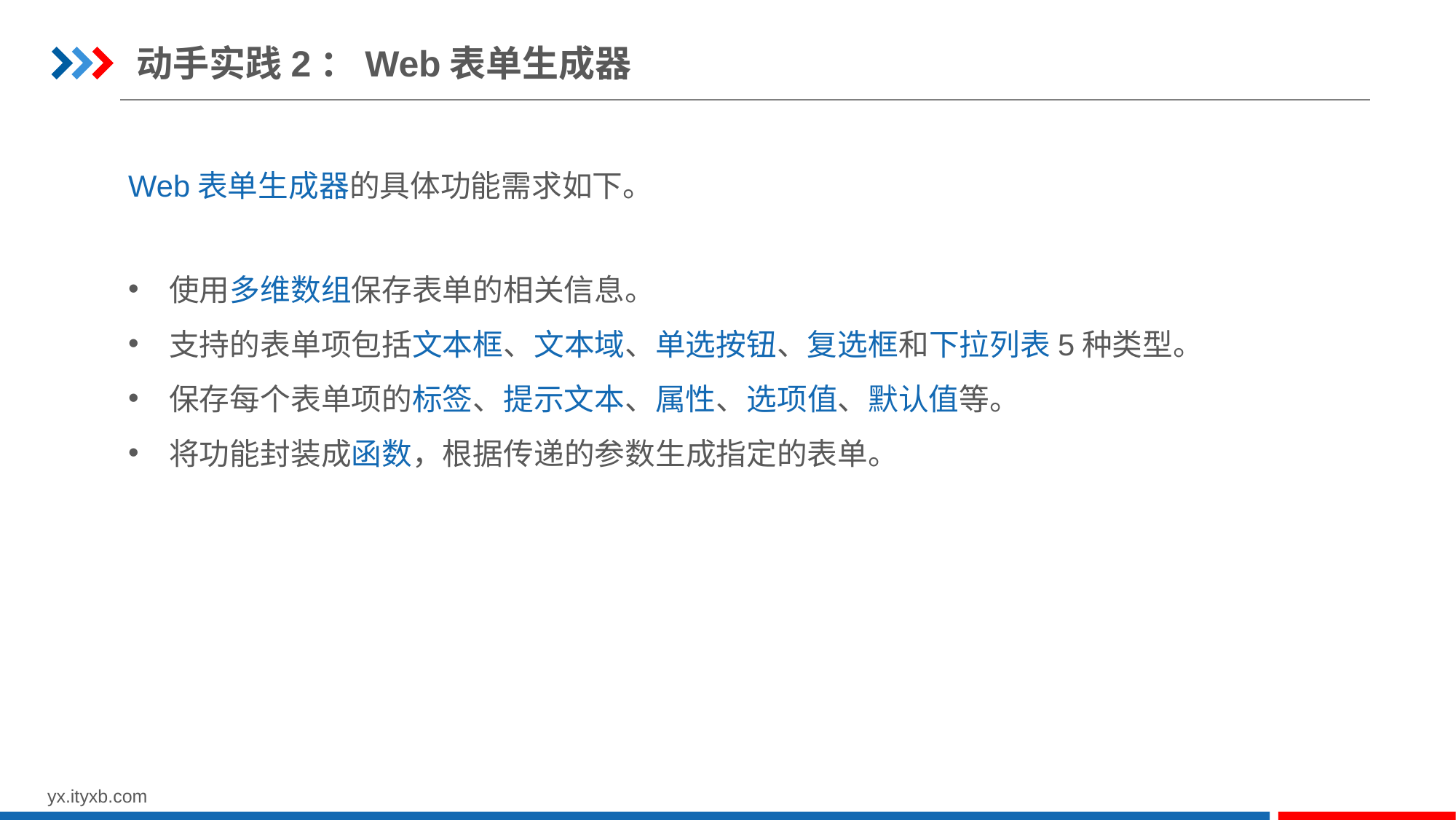

动手实践2：Web表单生成器
Web表单生成器的具体功能需求如下。

使用多维数组保存表单的相关信息。
支持的表单项包括文本框、文本域、单选按钮、复选框和下拉列表5种类型。
保存每个表单项的标签、提示文本、属性、选项值、默认值等。
将功能封装成函数，根据传递的参数生成指定的表单。